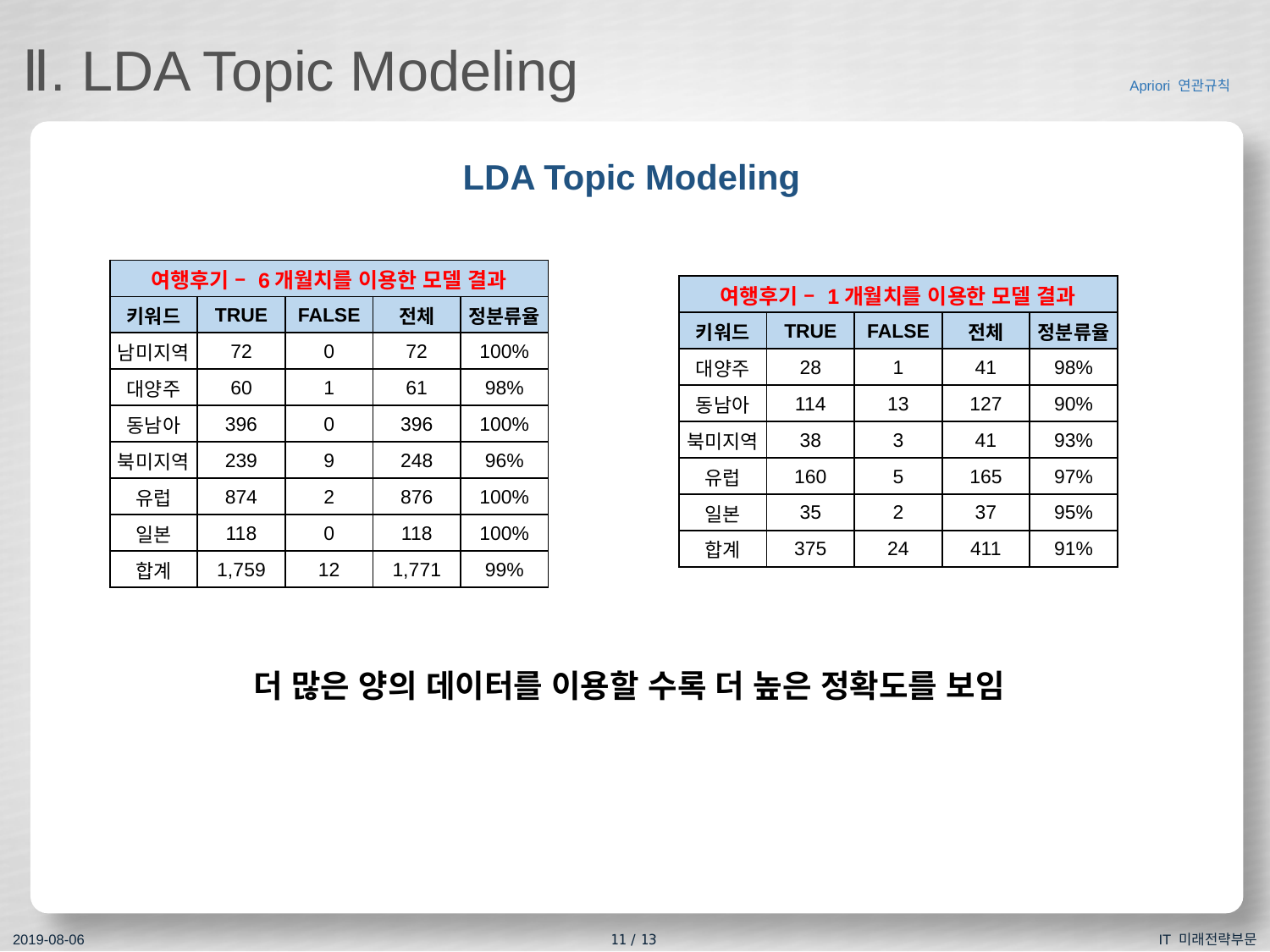

[{'tag': '예약', 'count': 201}, {'tag': '시간', 'count': 178}, {'tag': '호텔', 'count': 157}, {'tag': '선택', 'count': 130}, {'tag': '전화', 'count': 130}, {'tag': '출발', 'count': 127}, {'tag': '설명', 'count': 111}, {'tag': '관광', 'count': 100}, {'tag': '문자', 'count': 93}, {'tag': '담당자', 'count': 90}, {'tag': '대한', 'count': 86}, {'tag': '현지', 'count': 84}, {'tag': '버스', 'count': 84}, {'tag': '확인', 'count': 79}, {'tag': '취소', 'count': 79}, {'tag': '패키지', 'count': 77}, {'tag': '일행', 'count': 75}, {'tag': '문제', 'count': 74}, {'tag': '이용', 'count': 74}, {'tag': '연락', 'count': 71}, {'tag': '상황', 'count': 67}, {'tag': '쇼핑', 'count': 67}, {'tag': '안내', 'count': 67}, {'tag': '통화', 'count': 66}, {'tag': '옵션', 'count': 66}, {'tag': '답변', 'count': 62}, {'tag': '얘기', 'count': 61}, {'tag': '마음', 'count': 60}, {'tag': '변경', 'count': 59}, {'tag': '이해', 'count': 59}, {'tag': '처리', 'count': 58}, {'tag': '도착', 'count': 58}, {'tag': '문의', 'count': 58}, {'tag': '부분', 'count': 57}, {'tag': '공항', 'count': 56}, {'tag': '회사', 'count': 55}, {'tag': '통해', 'count': 55}, {'tag': '식사', 'count': 55}, {'tag': '직원', 'count': 54}, {'tag': '지금', 'count': 52}, {'tag': '키세', 'count': 52}, {'tag': '요통', 'count': 52}, {'tag': '내용', 'count': 51}, {'tag': '이야기', 'count': 51}, {'tag': '가족', 'count': 51}, {'tag': '보고', 'count': 49}, {'tag': '적립', 'count': 48}, {'tag': '사항', 'count': 47}, {'tag': '인원', 'count': 47}, {'tag': '여행자', 'count': 45}, {'tag': '경우', 'count': 45}, {'tag': '숙소', 'count': 44}, {'tag': '이동', 'count': 44}, {'tag': '포함', 'count': 44}, {'tag': '가격', 'count': 43}, {'tag': '시작', 'count': 43}, {'tag': '포인트', 'count': 42}, {'tag': '발생', 'count': 41}, {'tag': '아이', 'count': 41}, {'tag': '위해', 'count': 40}, {'tag': '화가', 'count': 39}, {'tag': '그냥', 'count': 39}, {'tag': '정표', 'count': 39}, {'tag': '가지', 'count': 38}, {'tag': '요청', 'count': 38}, {'tag': '하루', 'count': 38}, {'tag': '본인', 'count': 37}, {'tag': '자기', 'count': 36}, {'tag': '확정', 'count': 36}, {'tag': '태도', 'count': 36}, {'tag': '다낭', 'count': 35}, {'tag': '불만', 'count': 35}, {'tag': '입금', 'count': 35}, {'tag': '상담', 'count': 34}, {'tag': '매장', 'count': 33}, {'tag': '추가', 'count': 33}, {'tag': '달라', 'count': 33}, {'tag': '조금', 'count': 33}, {'tag': '마사지', 'count': 33}, {'tag': '베트남', 'count': 32}, {'tag': '관련', 'count': 32}, {'tag': '전혀', 'count': 32}, {'tag': '이상', 'count': 32}, {'tag': '부모님', 'count': 32}, {'tag': '라텍스', 'count': 32}, {'tag': '귀사', 'count': 31}, {'tag': '투어', 'count': 31}, {'tag': '제대로', 'count': 30}, {'tag': '소리', 'count': 30}, {'tag': '입장', 'count': 30}, {'tag': '저녁', 'count': 30}, {'tag': '모든', 'count': 30}, {'tag': '이유', 'count': 29}, {'tag': '한국', 'count': 29}, {'tag': '거의', 'count': 29}, {'tag': '또한', 'count': 29}, {'tag': '동유럽', 'count': 28}, {'tag': '준비', 'count': 28}, {'tag': '요구', 'count': 28}, {'tag': '비용', 'count': 27}]
Ⅱ. LDA Topic Modeling
LDA Topic Modeling
| 여행후기 – 6개월치를 이용한 모델 결과 |  |  |  |  |
| --- | --- | --- | --- | --- |
| 키워드 | TRUE | FALSE | 전체 | 정분류율 |
| 남미지역 | 72 | 0 | 72 | 100% |
| 대양주 | 60 | 1 | 61 | 98% |
| 동남아 | 396 | 0 | 396 | 100% |
| 북미지역 | 239 | 9 | 248 | 96% |
| 유럽 | 874 | 2 | 876 | 100% |
| 일본 | 118 | 0 | 118 | 100% |
| 합계 | 1,759 | 12 | 1,771 | 99% |
| 여행후기 – 1개월치를 이용한 모델 결과 |  |  |  |  |
| --- | --- | --- | --- | --- |
| 키워드 | TRUE | FALSE | 전체 | 정분류율 |
| 대양주 | 28 | 1 | 41 | 98% |
| 동남아 | 114 | 13 | 127 | 90% |
| 북미지역 | 38 | 3 | 41 | 93% |
| 유럽 | 160 | 5 | 165 | 97% |
| 일본 | 35 | 2 | 37 | 95% |
| 합계 | 375 | 24 | 411 | 91% |
더 많은 양의 데이터를 이용할 수록 더 높은 정확도를 보임
IT 미래전략부문
2019-08-06
11 / 13